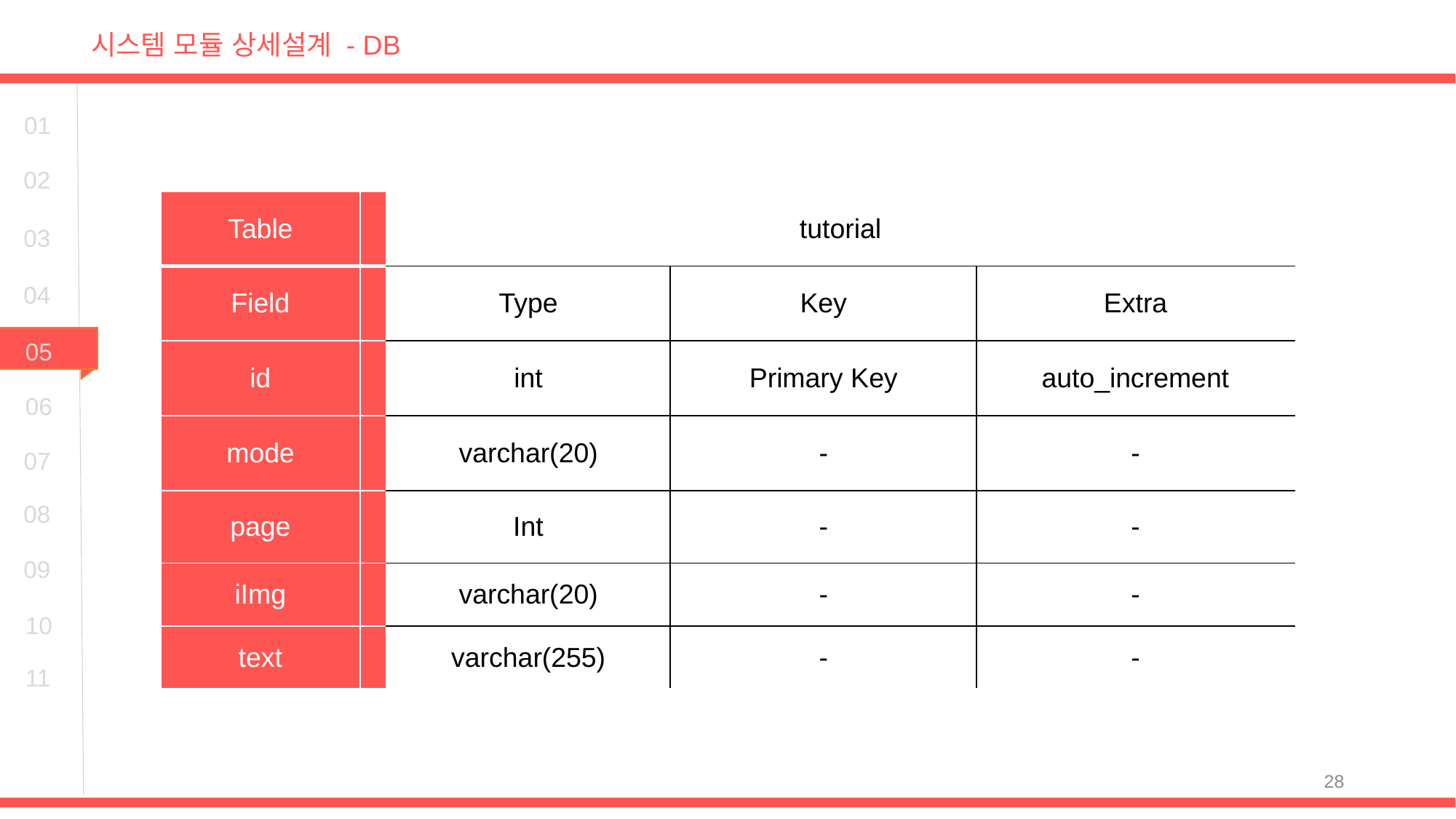

시스템 모듈 상세설계 - DB

01
02
| Table |  | tutorial |  |  |
| --- | --- | --- | --- | --- |
| Field |  | Type | Key | Extra |
| id |  | int | Primary Key | auto\_increment |
| mode |  | varchar(20) | - | - |
| page |  | Int | - | - |
| iImg |  | varchar(20) | - | - |
| text |  | varchar(255) | - | - |
03
04

05
06
07
08
09
10
11
28